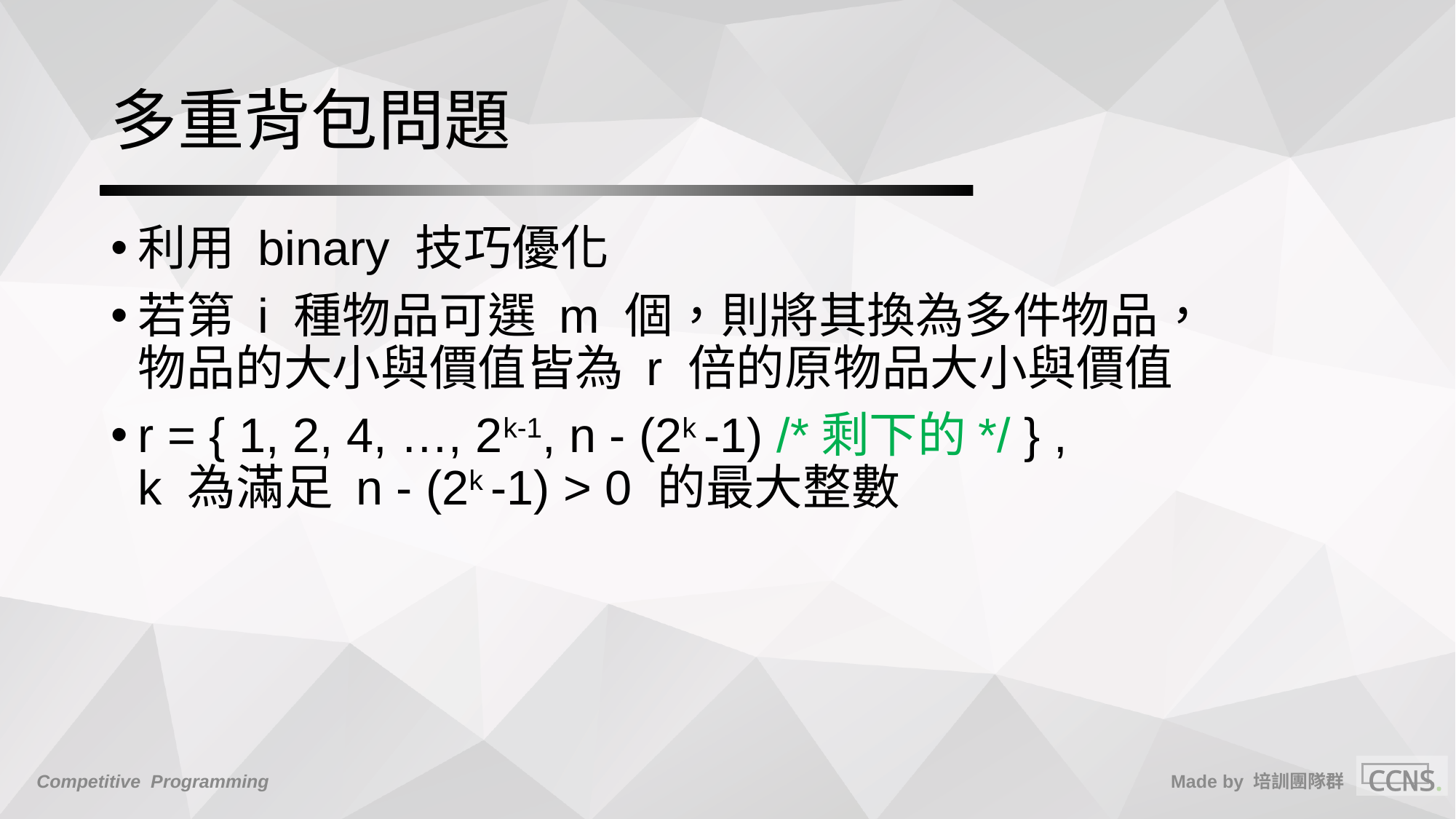

# 多重背包問題
利用 binary 技巧優化
若第 i 種物品可選 m 個，則將其換為多件物品，
物品的大小與價值皆為 r 倍的原物品大小與價值
r = { 1, 2, 4, …, 2k-1, n - (2k -1) /*剩下的*/ } ,
k 為滿足 n - (2k -1) > 0 的最大整數